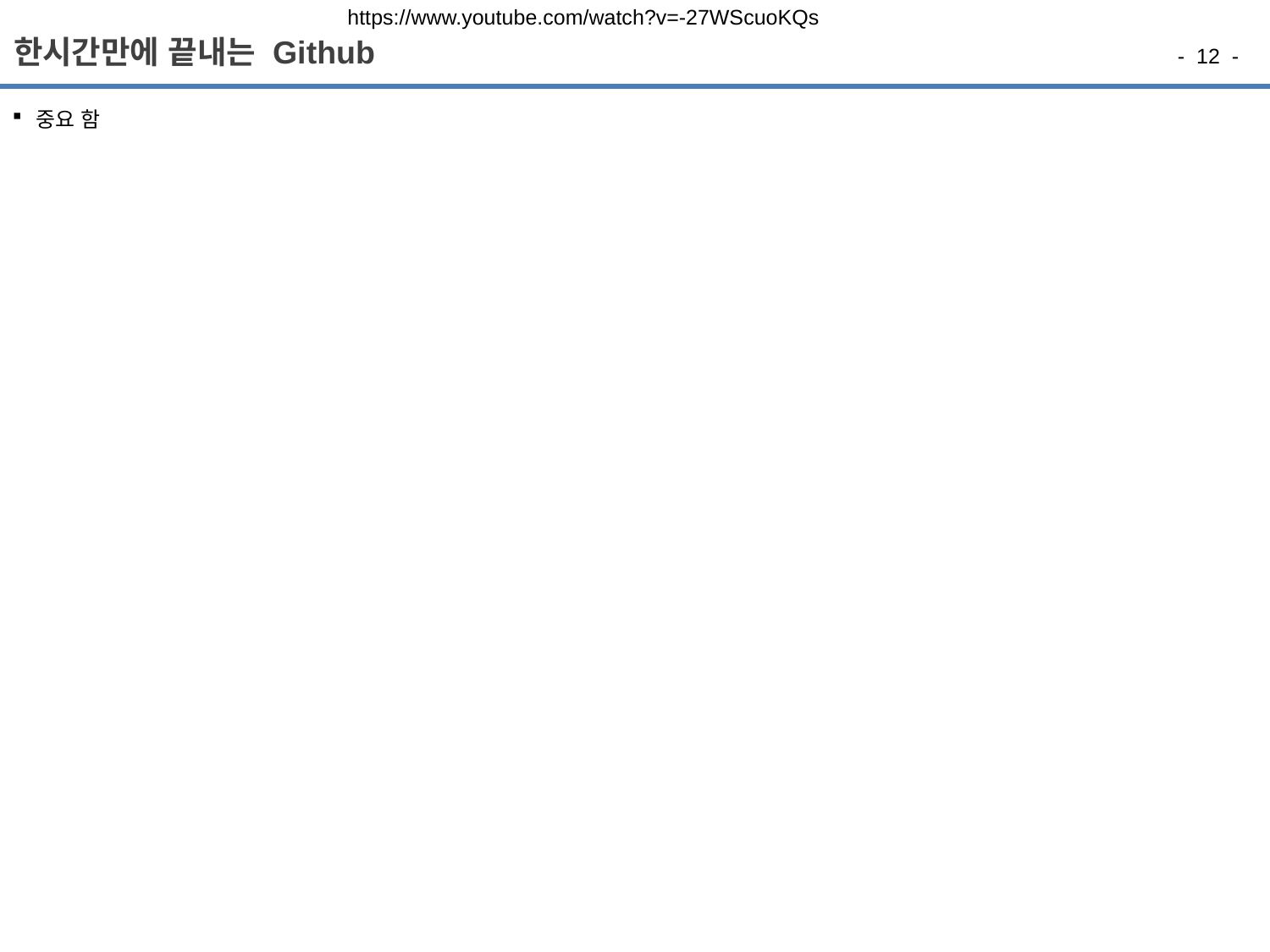

https://www.youtube.com/watch?v=-27WScuoKQs
한시간만에 끝내는 Github
-  12  -
중요 함